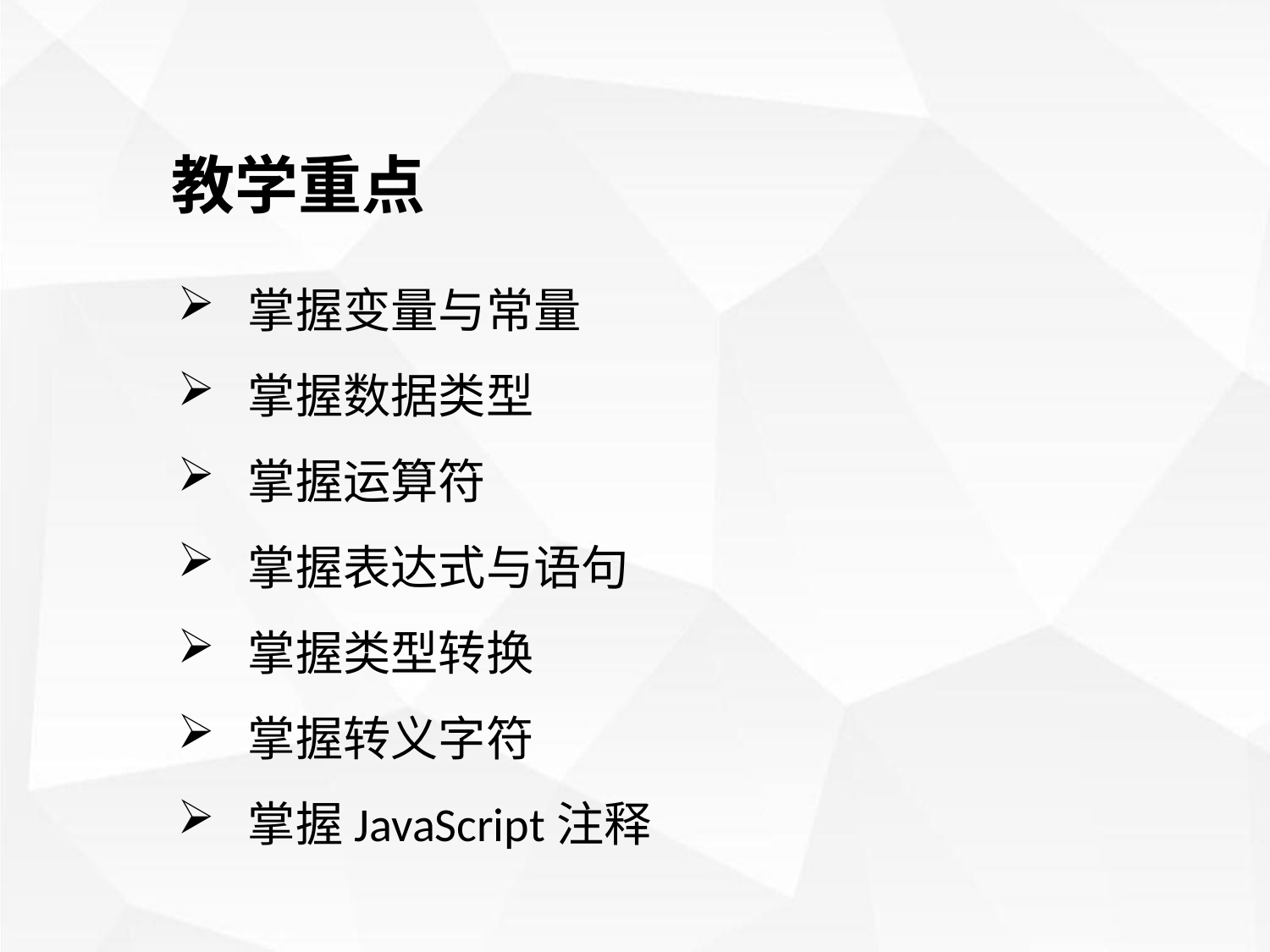

教学重点
  掌握变量与常量
  掌握数据类型
  掌握运算符
  掌握表达式与语句
  掌握类型转换
  掌握转义字符
  掌握JavaScript注释